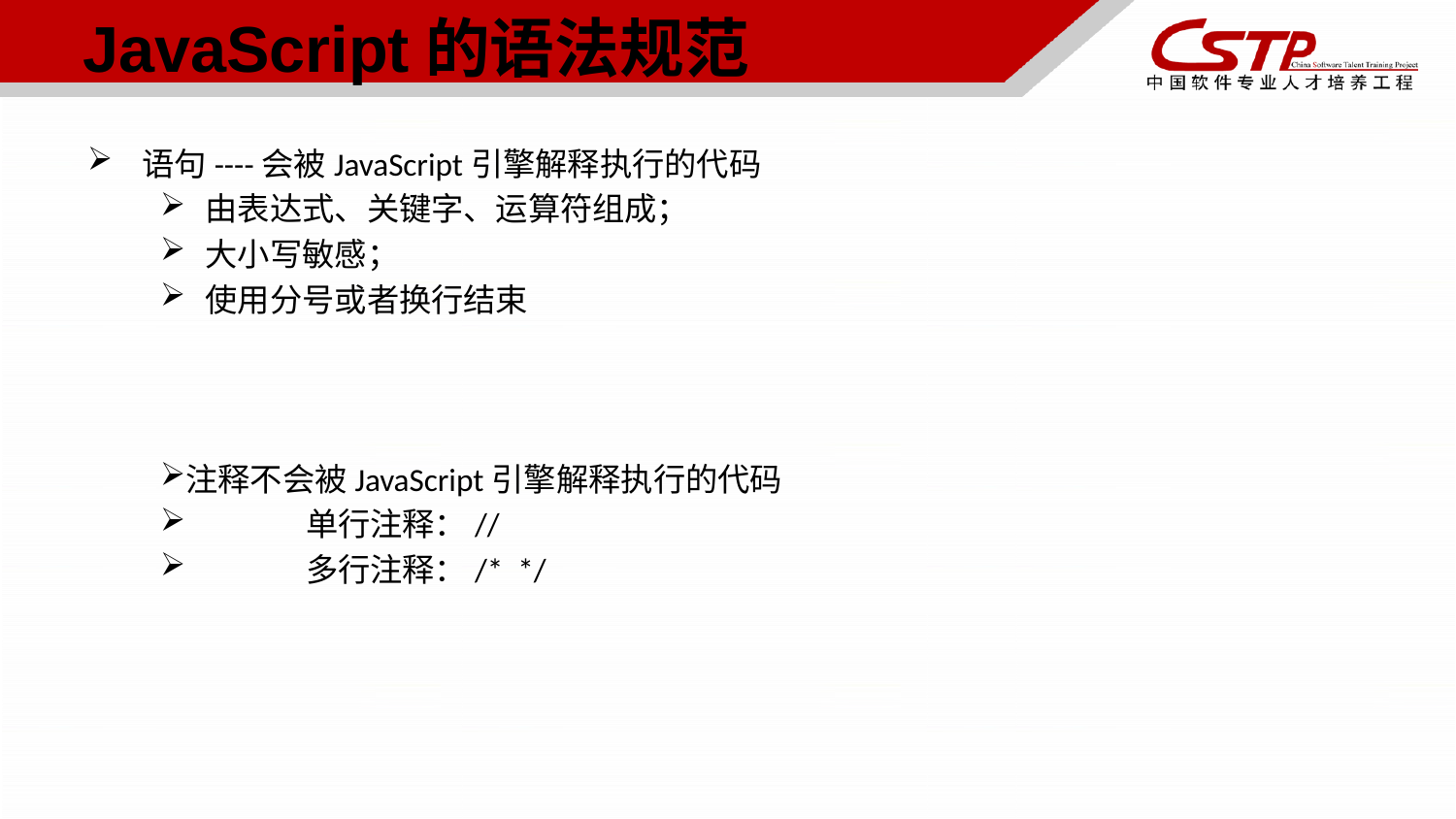

# JavaScript的语法规范
语句----会被JavaScript引擎解释执行的代码
由表达式、关键字、运算符组成；
大小写敏感；
使用分号或者换行结束

注释不会被JavaScript引擎解释执行的代码
	单行注释：//
	多行注释：/*  */